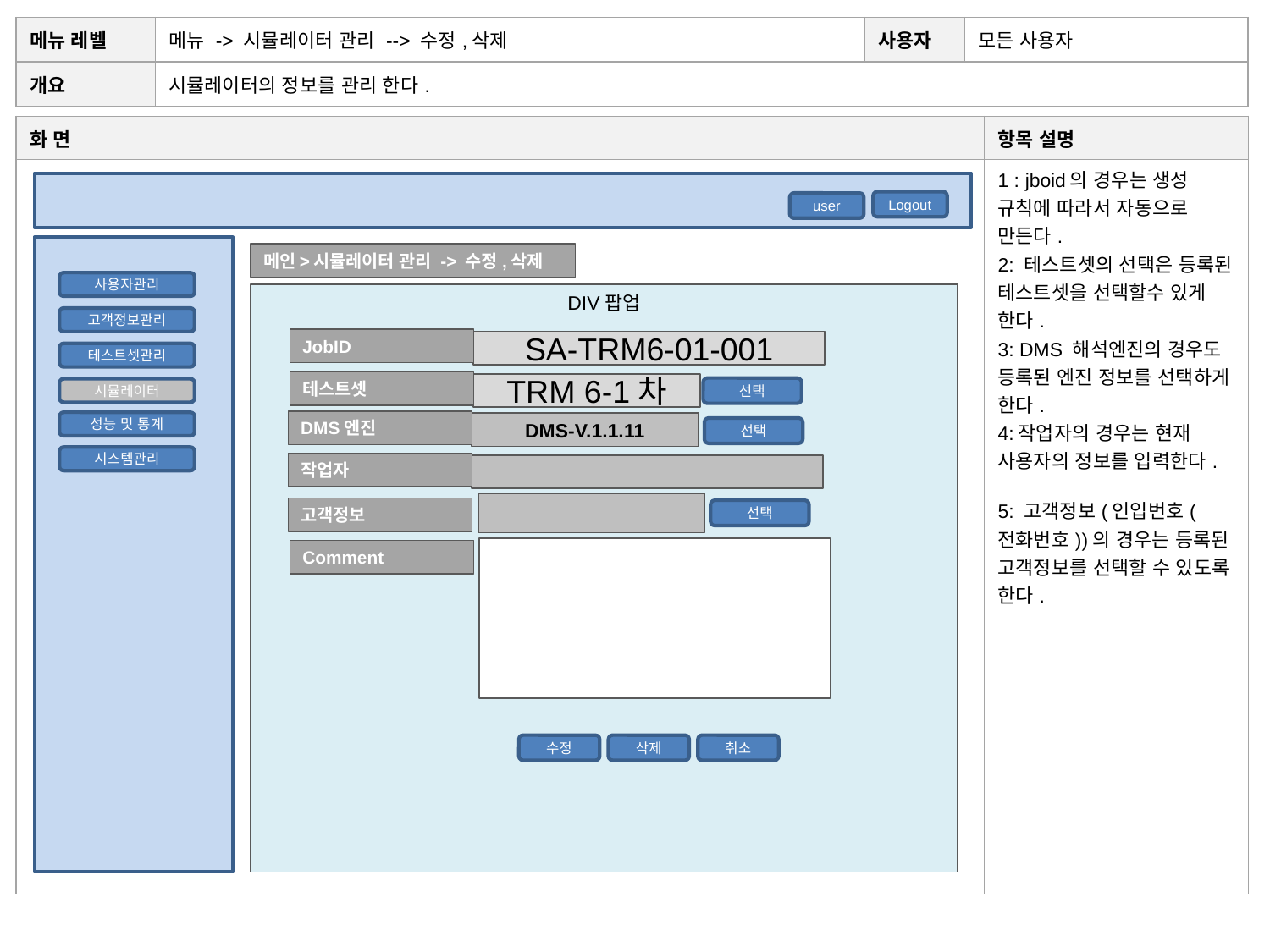

| 메뉴 레벨 | 메뉴 -> 시뮬레이터 관리 --> 수정,삭제 | 사용자 | 모든 사용자 |
| --- | --- | --- | --- |
| 개요 | 시뮬레이터의 정보를 관리 한다. |  |  |
| 화 면 | 항목 설명 |
| --- | --- |
|  | 1 : jboid의 경우는 생성 규칙에 따라서 자동으로 만든다. 2: 테스트셋의 선택은 등록된 테스트셋을 선택할수 있게 한다. 3: DMS 해석엔진의 경우도 등록된 엔진 정보를 선택하게 한다. 4:작업자의 경우는 현재 사용자의 정보를 입력한다. 5: 고객정보(인입번호(전화번호))의 경우는 등록된 고객정보를 선택할 수 있도록 한다. |

Logout
user

메인>시뮬레이터 관리 -> 수정,삭제
사용자관리
DIV팝업
고객정보관리
JobID
SA-TRM6-01-001
테스트셋관리
테스트셋
TRM 6-1차
선택
시뮬레이터
DMS엔진
성능 및 통계
DMS-V.1.1.11
선택
시스템관리
작업자

고객정보
선택

Comment
수정
삭제
취소